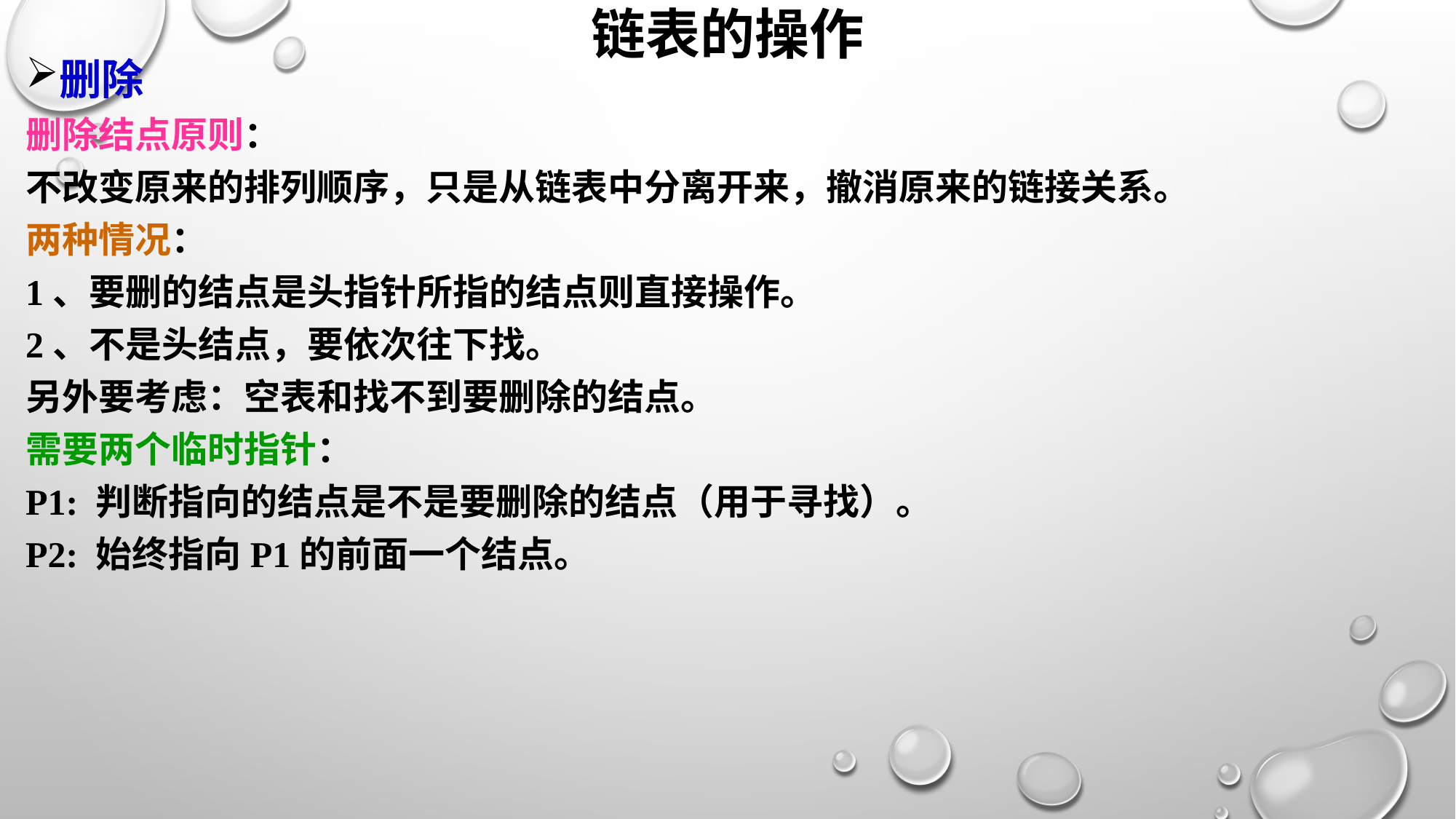

# 链表的操作
删除
删除结点原则：
不改变原来的排列顺序，只是从链表中分离开来，撤消原来的链接关系。
两种情况：
1、要删的结点是头指针所指的结点则直接操作。
2、不是头结点，要依次往下找。
另外要考虑：空表和找不到要删除的结点。
需要两个临时指针：
P1: 判断指向的结点是不是要删除的结点（用于寻找）。
P2: 始终指向P1的前面一个结点。